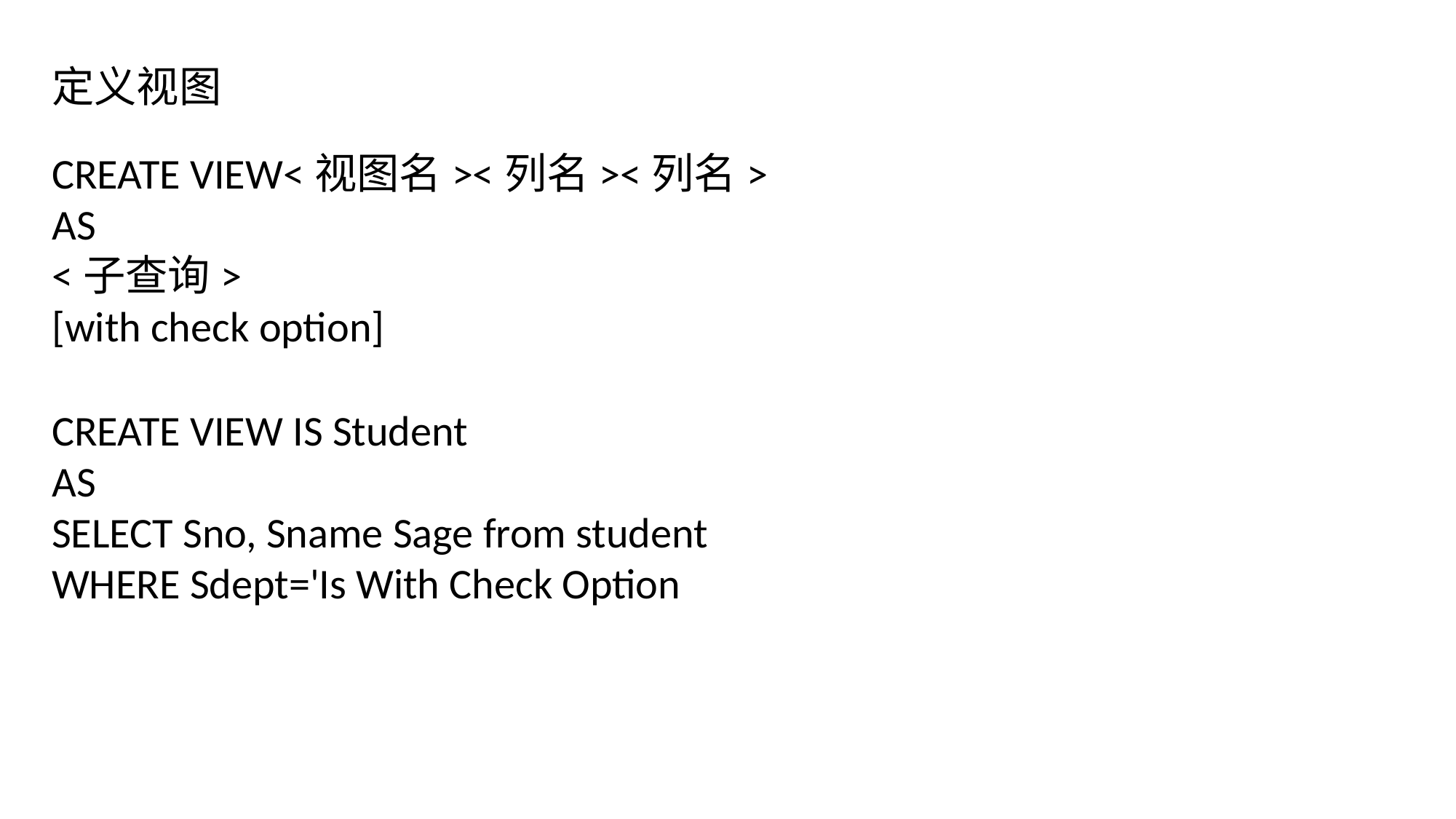

定义视图
CREATE VIEW<视图名><列名><列名>
AS
<子查询>
[with check option]
CREATE VIEW IS Student
AS
SELECT Sno, Sname Sage from student
WHERE Sdept='Is With Check Option